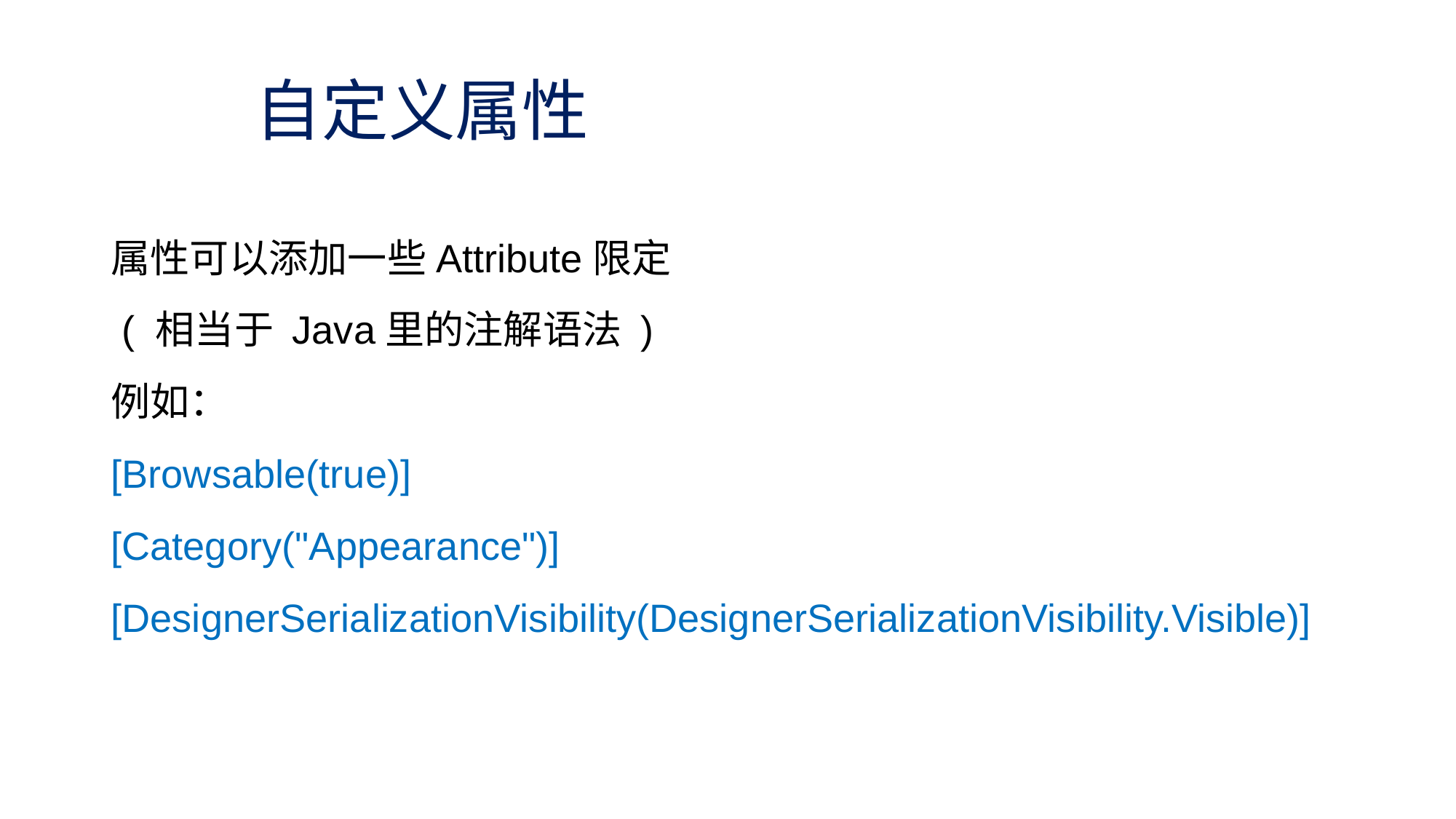

# 自定义属性
属性可以添加一些Attribute限定
 ( 相当于 Java里的注解语法 )
例如：
[Browsable(true)]
[Category("Appearance")]
[DesignerSerializationVisibility(DesignerSerializationVisibility.Visible)]